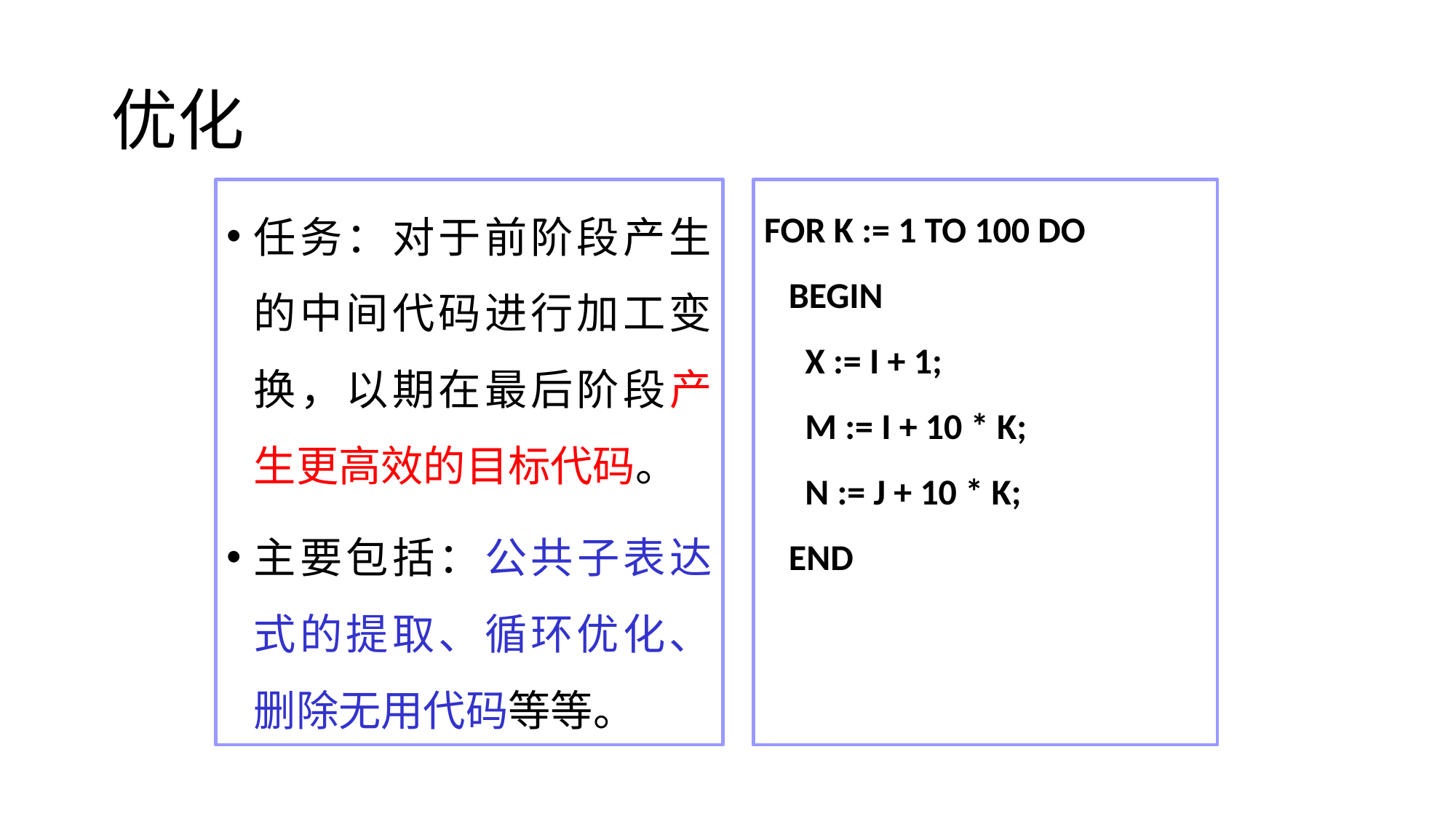

# 优化
任务：对于前阶段产生的中间代码进行加工变换，以期在最后阶段产生更高效的目标代码。
主要包括：公共子表达式的提取、循环优化、删除无用代码等等。
FOR K := 1 TO 100 DO
   BEGIN
     X := I + 1;
     M := I + 10 * K;
     N := J + 10 * K;
   END